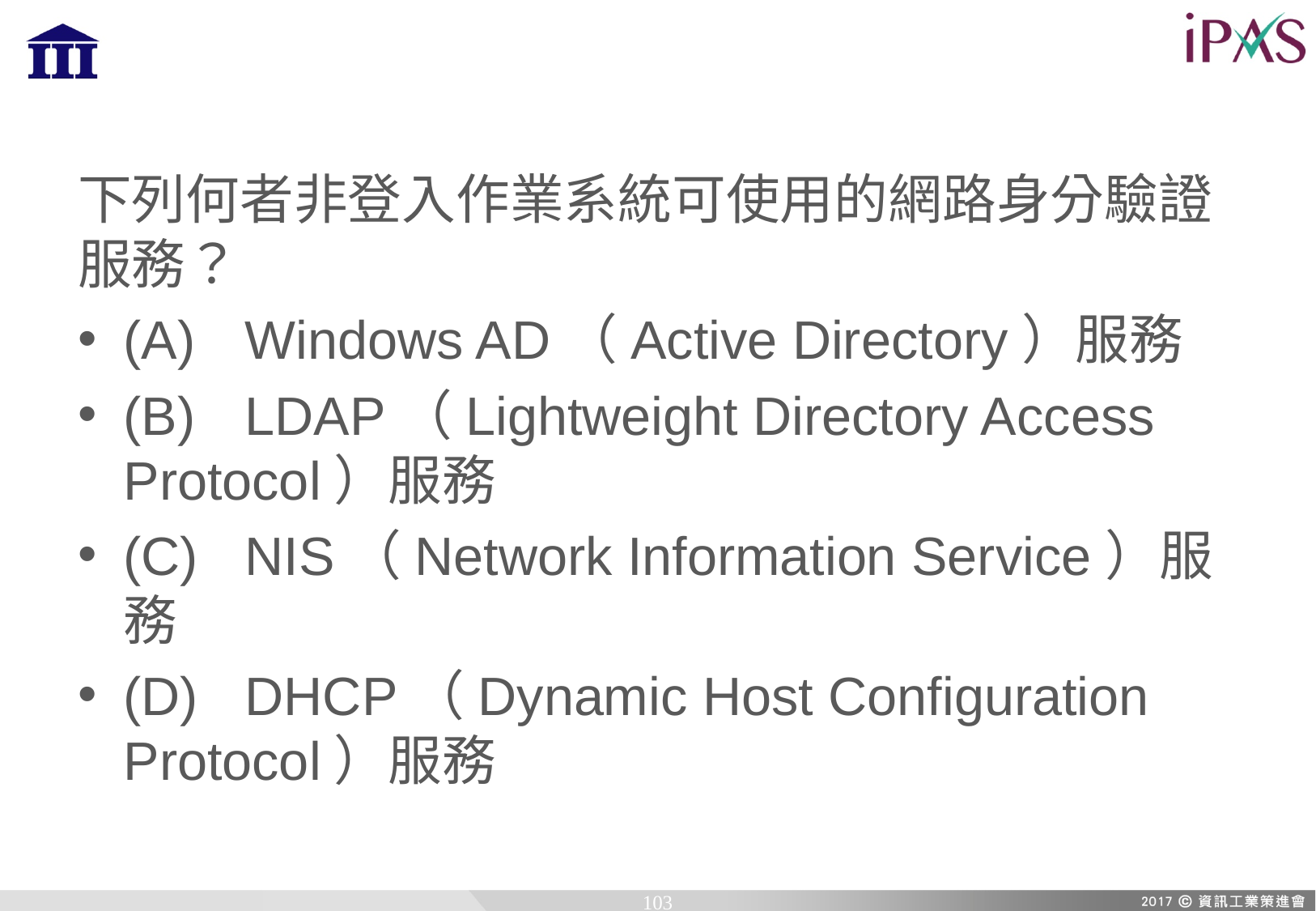

下列何者非登入作業系統可使用的網路身分驗證服務？
(A)	Windows AD（Active Directory）服務
(B)	LDAP（Lightweight Directory Access Protocol）服務
(C)	NIS（Network Information Service）服務
(D)	DHCP（Dynamic Host Configuration Protocol）服務
103